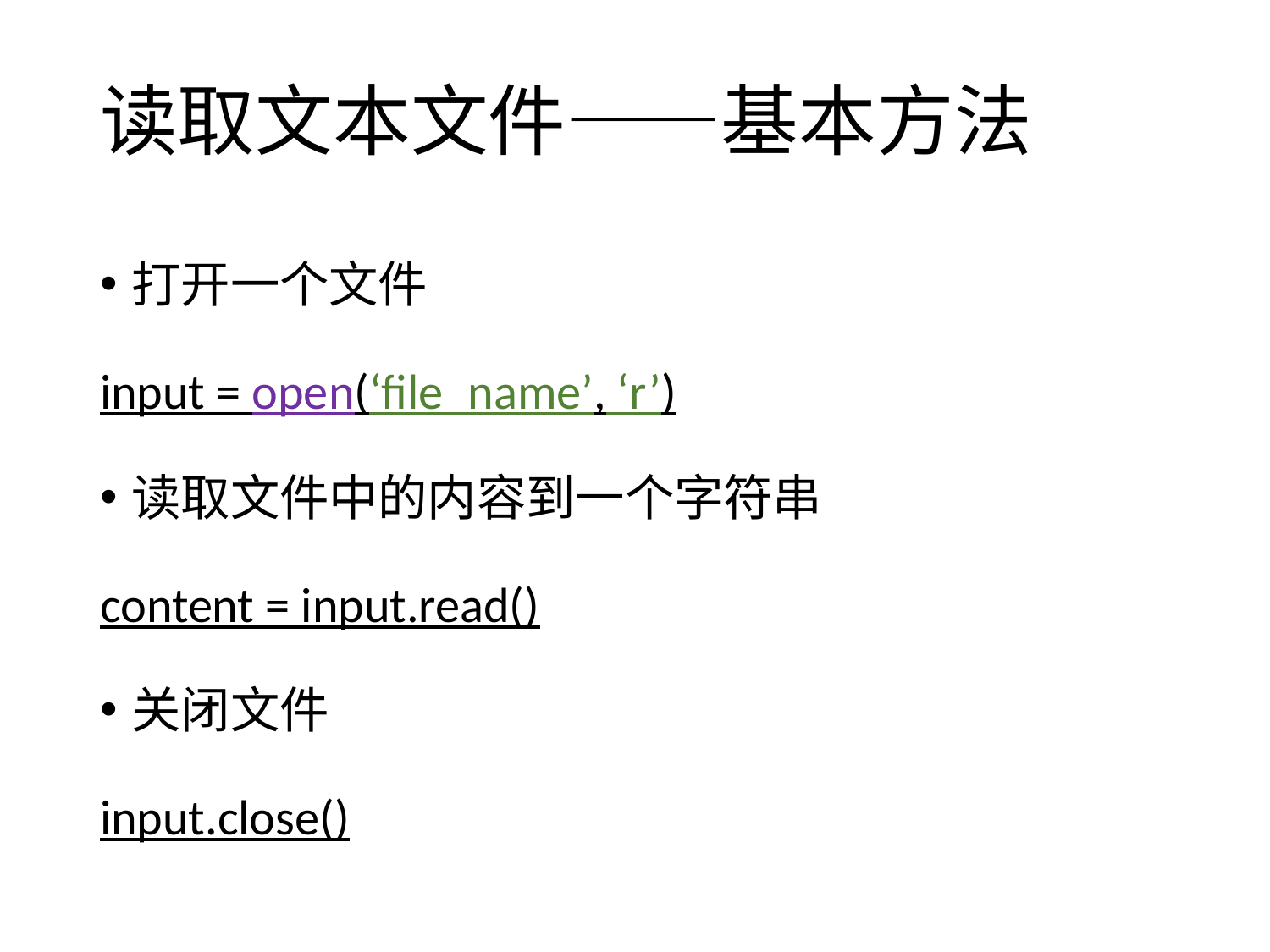

# 读取文本文件——基本方法
打开一个文件
input = open(‘file_name’, ‘r’)
读取文件中的内容到一个字符串
content = input.read()
关闭文件
input.close()